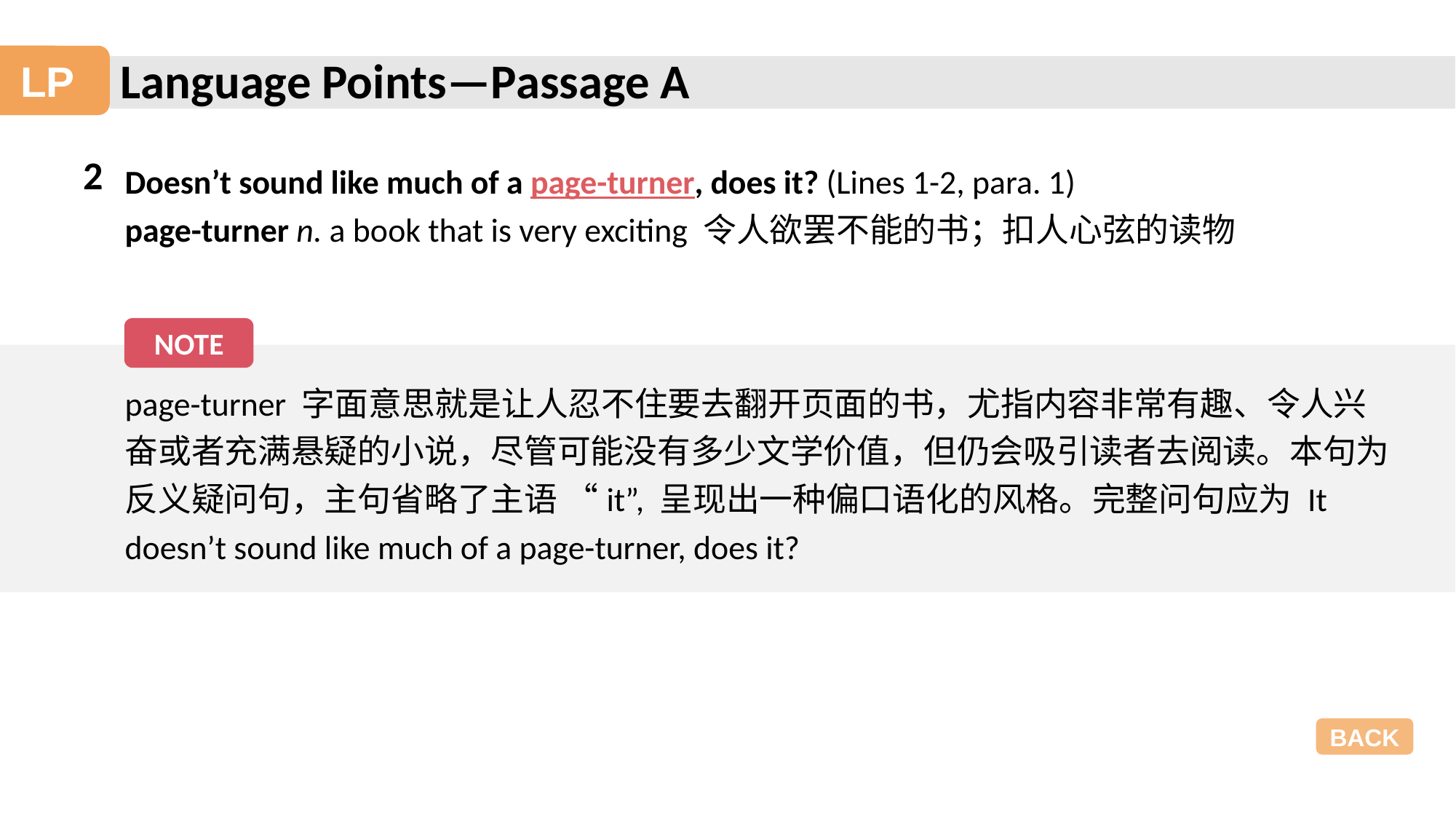

Language Points—Passage A
LP

2
Doesn’t sound like much of a page-turner, does it? (Lines 1-2, para. 1)
page-turner n. a book that is very exciting 令人欲罢不能的书；扣人心弦的读物
NOTE

page-turner 字面意思就是让人忍不住要去翻开页面的书，尤指内容非常有趣、令人兴奋或者充满悬疑的小说，尽管可能没有多少文学价值，但仍会吸引读者去阅读。本句为反义疑问句，主句省略了主语 “it”, 呈现出一种偏口语化的风格。完整问句应为 It doesn’t sound like much of a page-turner, does it?
BACK